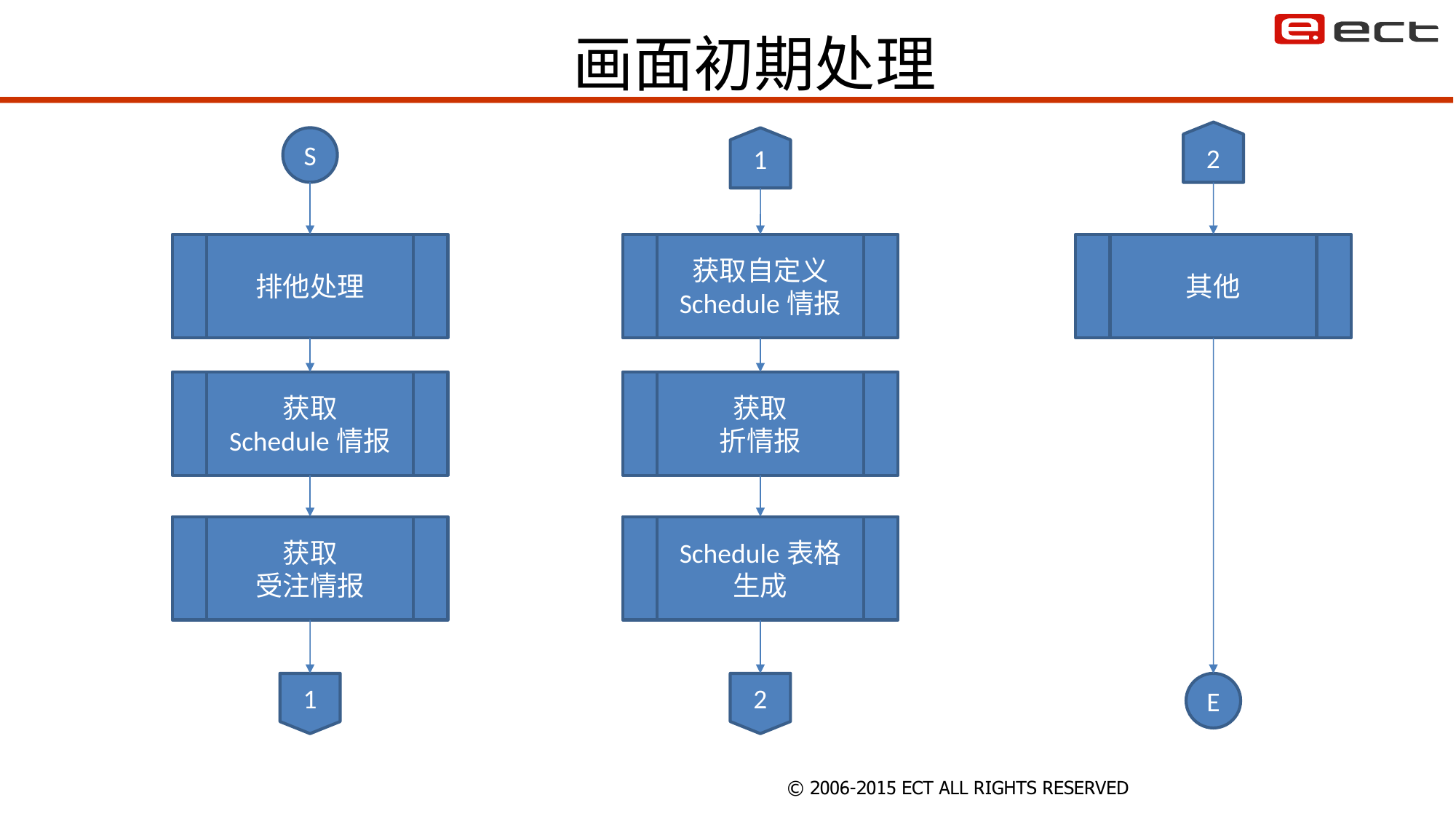

# 画面初期处理

S

2
1
其他
获取自定义
Schedule情报
排他处理
获取
Schedule情报
获取
折情报
获取
受注情报
Schedule表格
生成
2
E
1